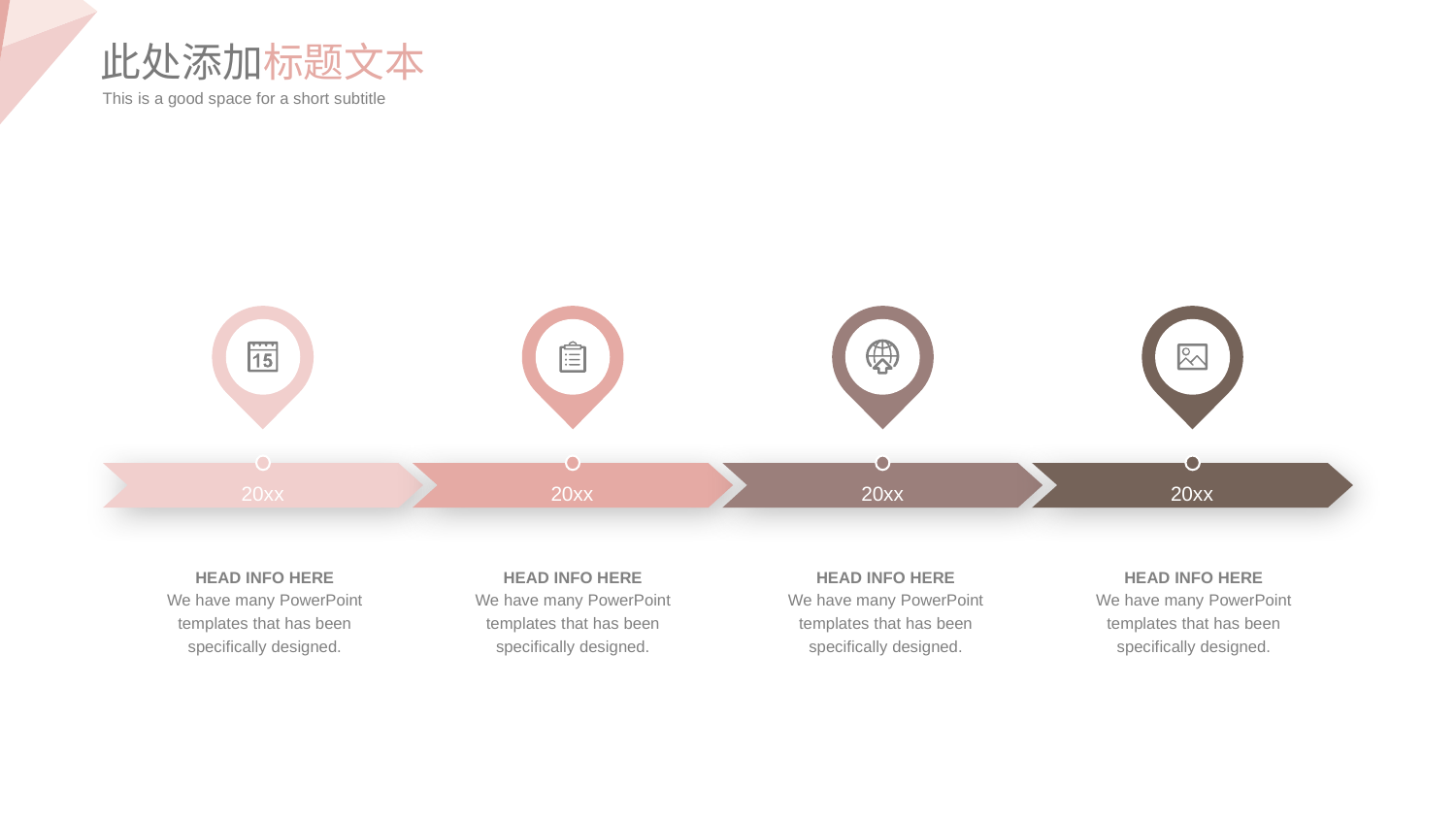

此处添加标题文本
This is a good space for a short subtitle

20xx
20xx
20xx
20xx
HEAD INFO HERE
We have many PowerPoint templates that has been specifically designed.
HEAD INFO HERE
We have many PowerPoint templates that has been specifically designed.
HEAD INFO HERE
We have many PowerPoint templates that has been specifically designed.
HEAD INFO HERE
We have many PowerPoint templates that has been specifically designed.